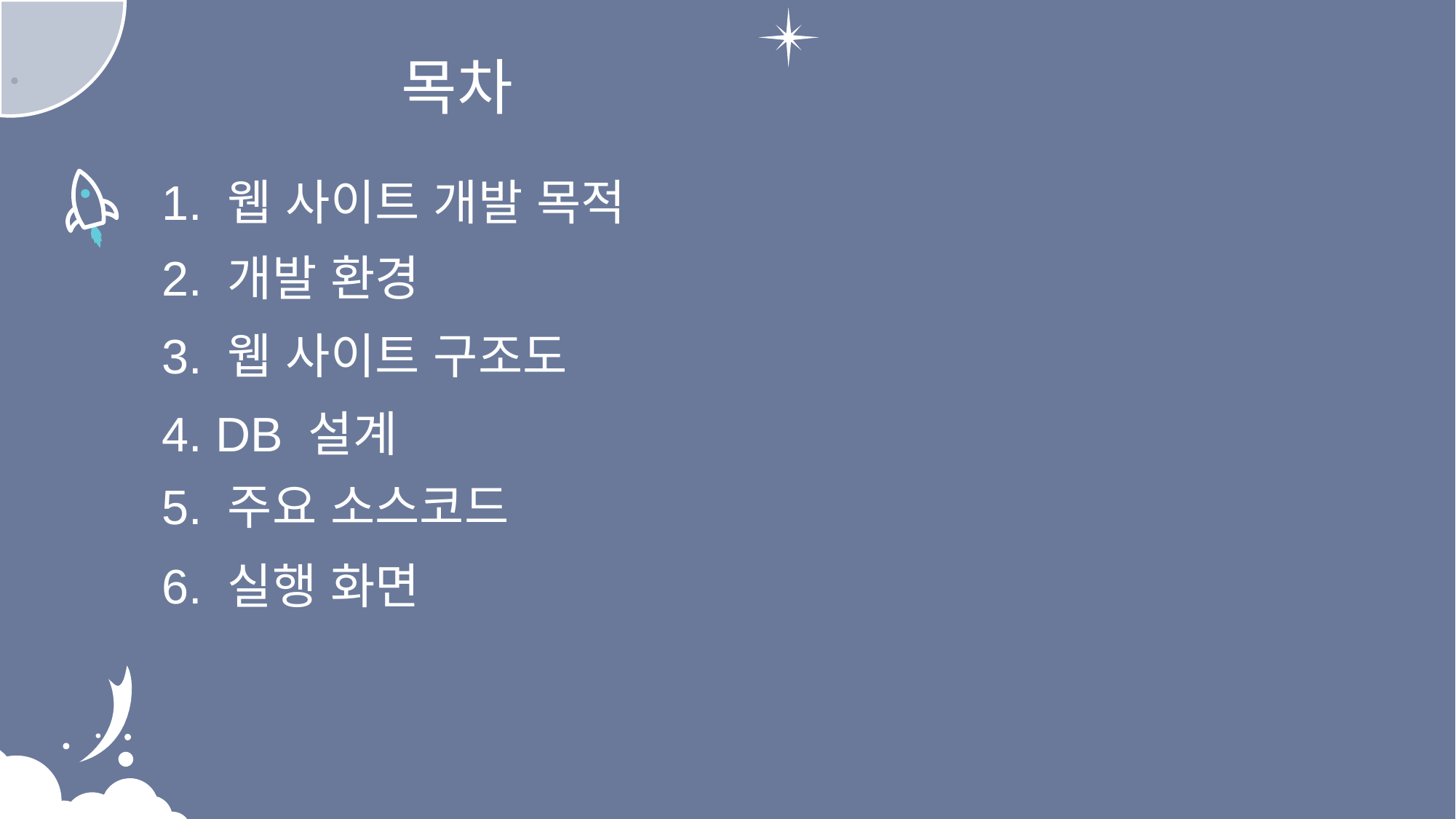

목차

1. 웹 사이트 개발 목적

2. 개발 환경
3. 웹 사이트 구조도
4. DB 설계
5. 주요 소스코드
6. 실행 화면